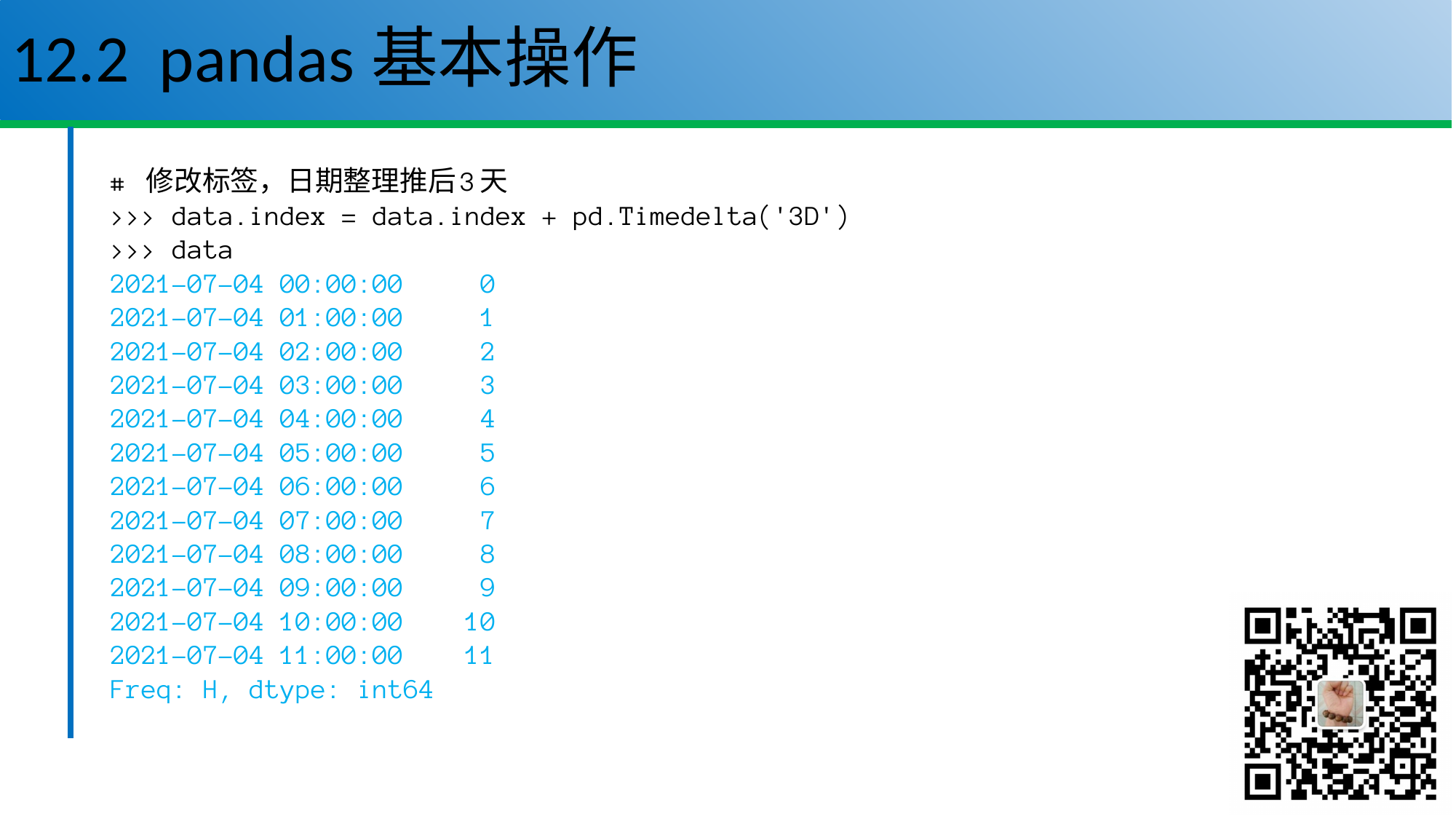

# 12.2  pandas基本操作
# 修改标签，日期整理推后3天
>>> data.index = data.index + pd.Timedelta('3D')
>>> data
2021-07-04 00:00:00     0
2021-07-04 01:00:00     1
2021-07-04 02:00:00     2
2021-07-04 03:00:00     3
2021-07-04 04:00:00     4
2021-07-04 05:00:00     5
2021-07-04 06:00:00     6
2021-07-04 07:00:00     7
2021-07-04 08:00:00     8
2021-07-04 09:00:00     9
2021-07-04 10:00:00    10
2021-07-04 11:00:00    11
Freq: H, dtype: int64
29